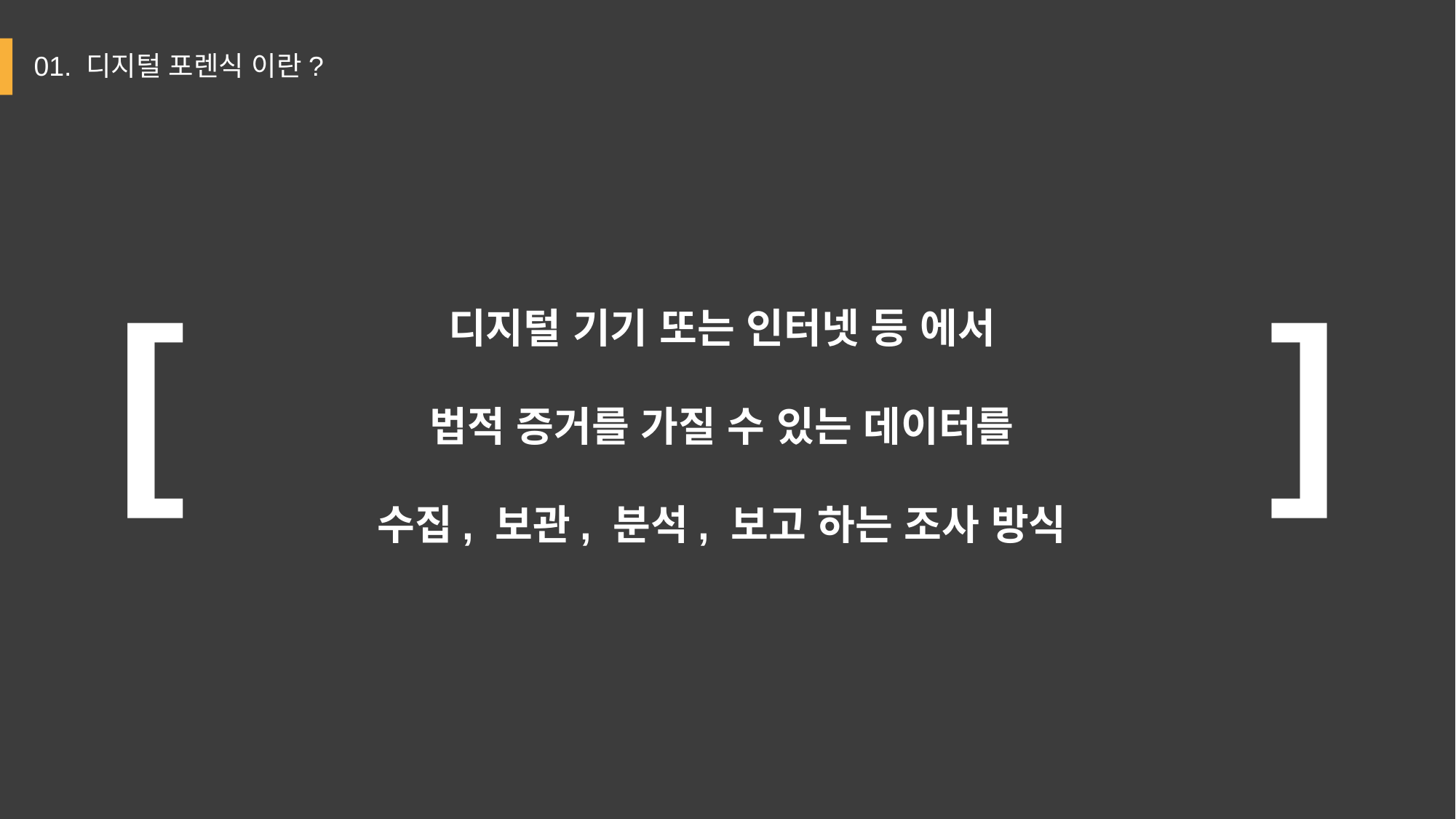

01. 디지털 포렌식 이란?
]
[
디지털 기기 또는 인터넷 등 에서

법적 증거를 가질 수 있는 데이터를

수집, 보관, 분석, 보고 하는 조사 방식